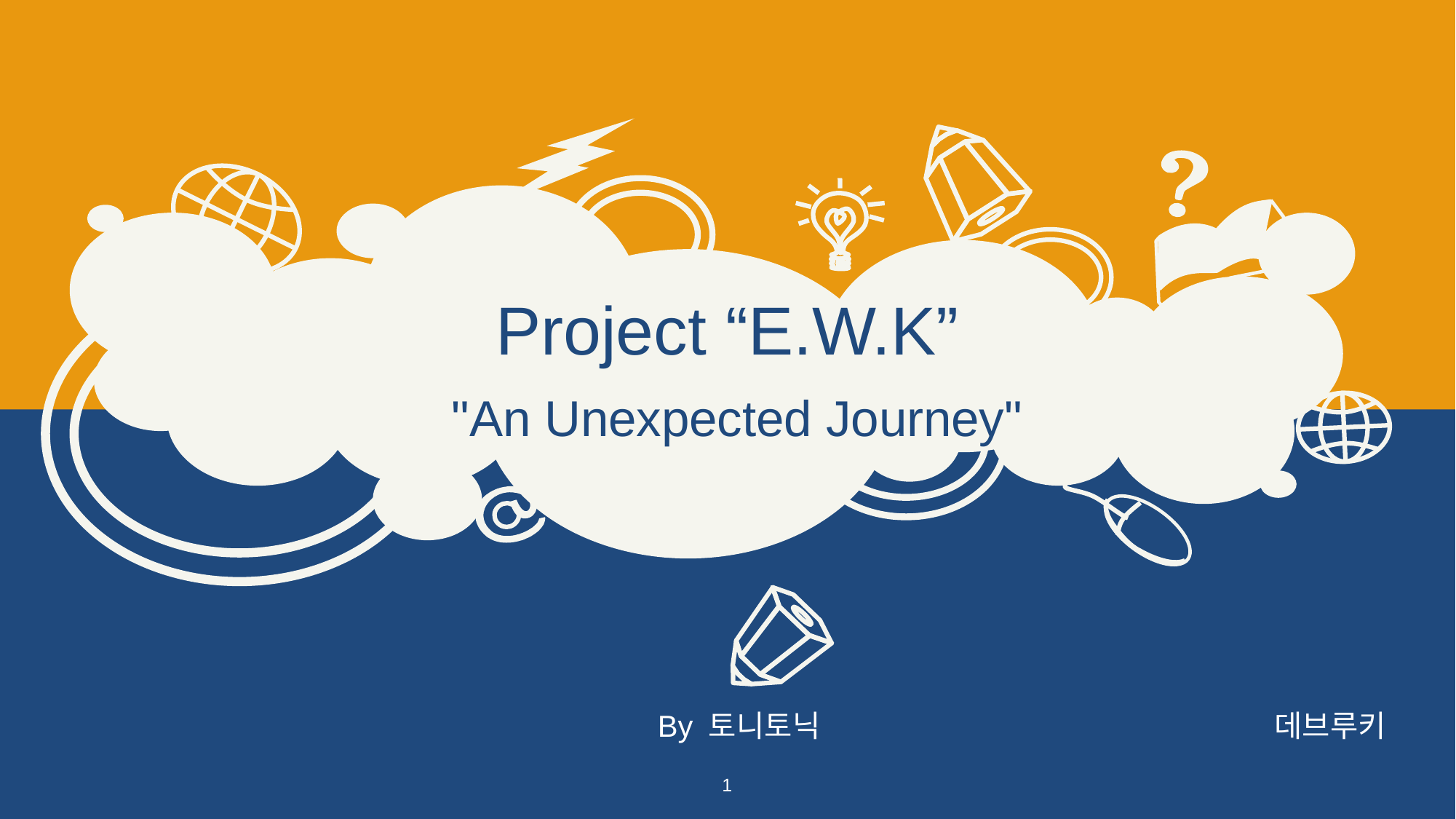

# Project “E.W.K” "An Unexpected Journey"
By 토니토닉
데브루키
1